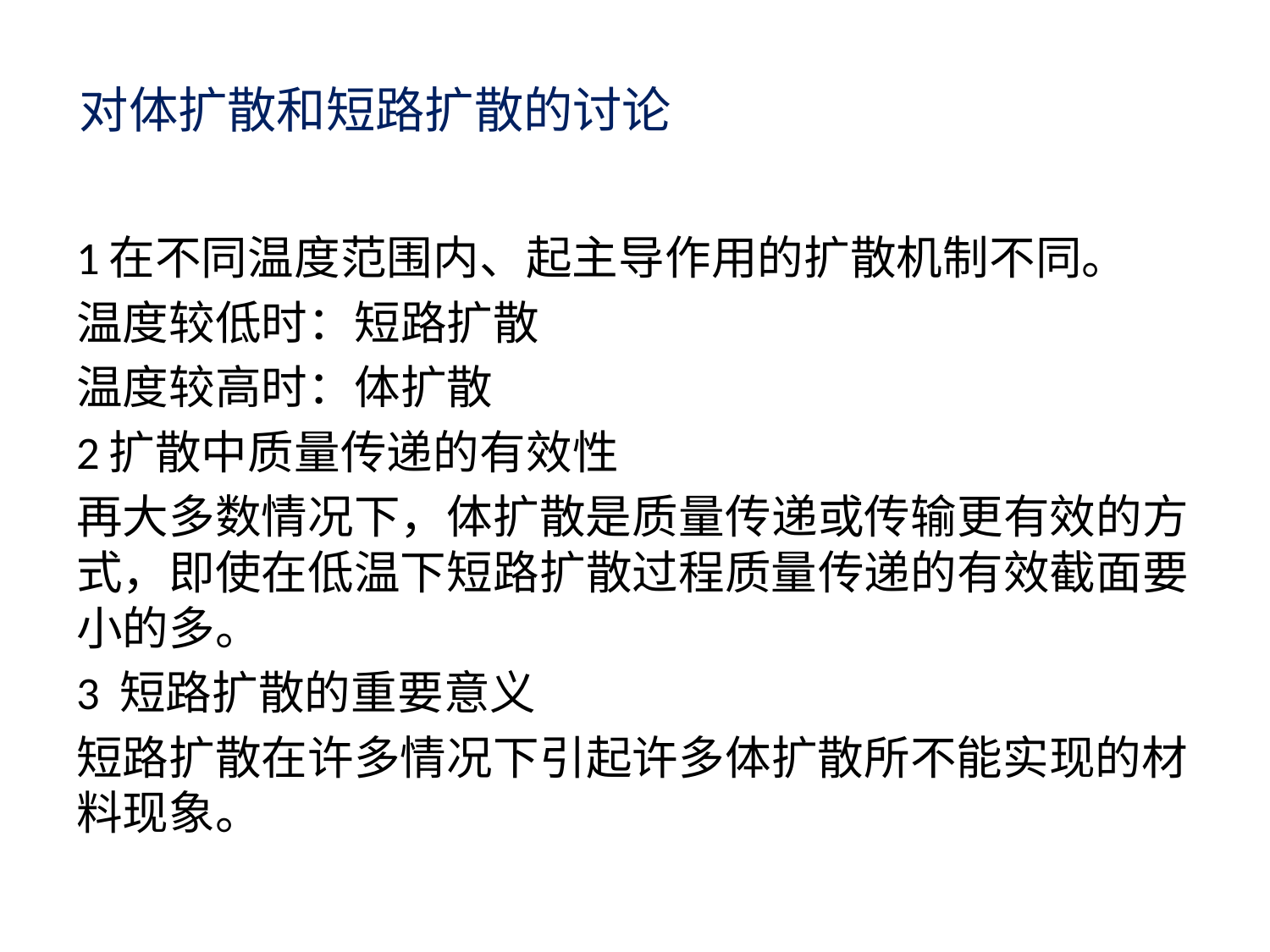

对体扩散和短路扩散的讨论
1在不同温度范围内、起主导作用的扩散机制不同。
温度较低时：短路扩散
温度较高时：体扩散
2扩散中质量传递的有效性
再大多数情况下，体扩散是质量传递或传输更有效的方式，即使在低温下短路扩散过程质量传递的有效截面要小的多。
3 短路扩散的重要意义
短路扩散在许多情况下引起许多体扩散所不能实现的材料现象。